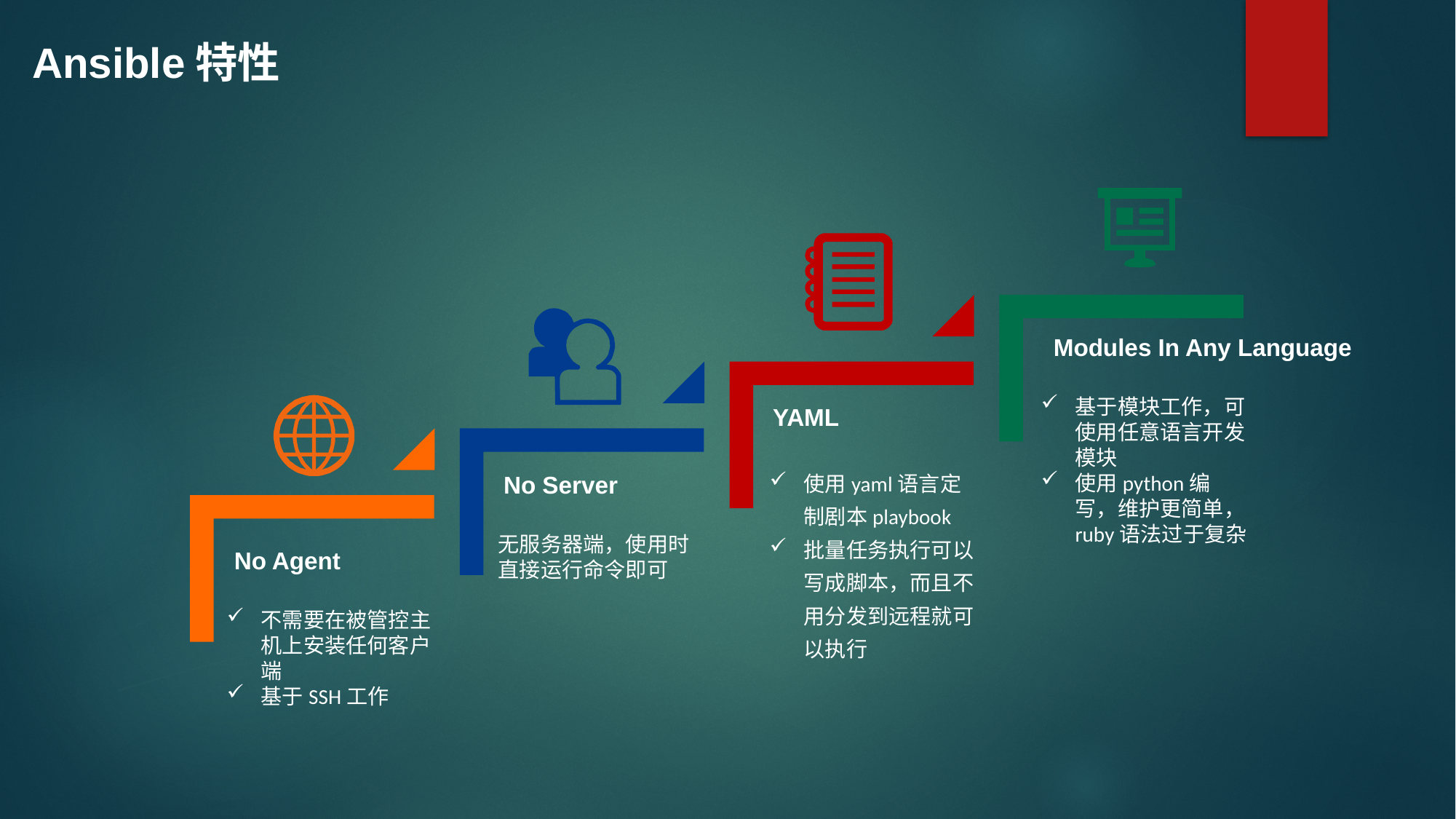

Ansible特性

Modules In Any Language

基于模块工作，可使用任意语言开发模块
使用python编写，维护更简单，ruby语法过于复杂
YAML

使用yaml语言定制剧本playbook
批量任务执行可以写成脚本，而且不用分发到远程就可以执行
No Server

无服务器端，使用时直接运行命令即可
No Agent

不需要在被管控主机上安装任何客户端
基于SSH工作